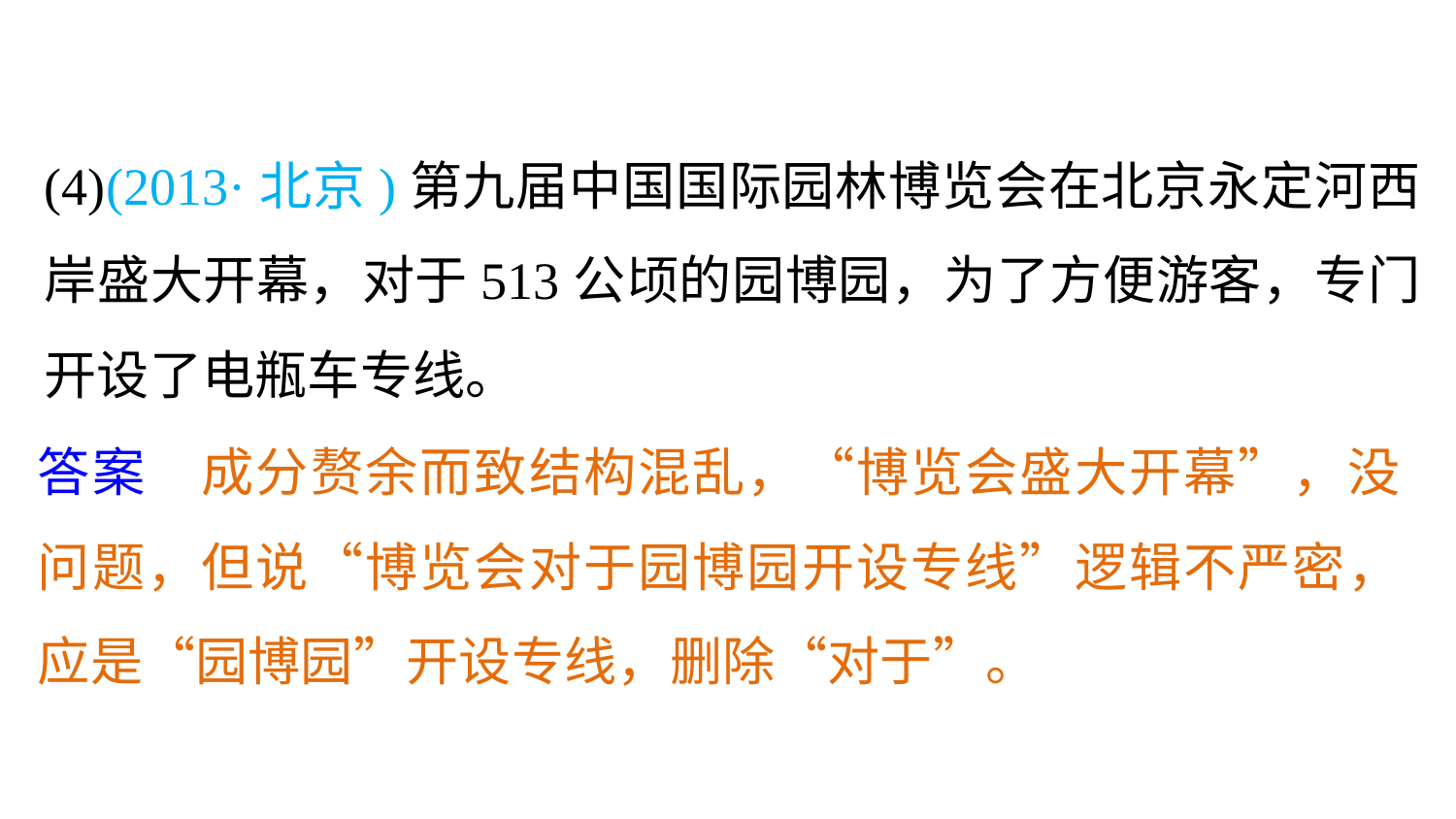

(4)(2013·北京)第九届中国国际园林博览会在北京永定河西岸盛大开幕，对于513公顷的园博园，为了方便游客，专门开设了电瓶车专线。
答案　成分赘余而致结构混乱，“博览会盛大开幕”，没问题，但说“博览会对于园博园开设专线”逻辑不严密，应是“园博园”开设专线，删除“对于”。